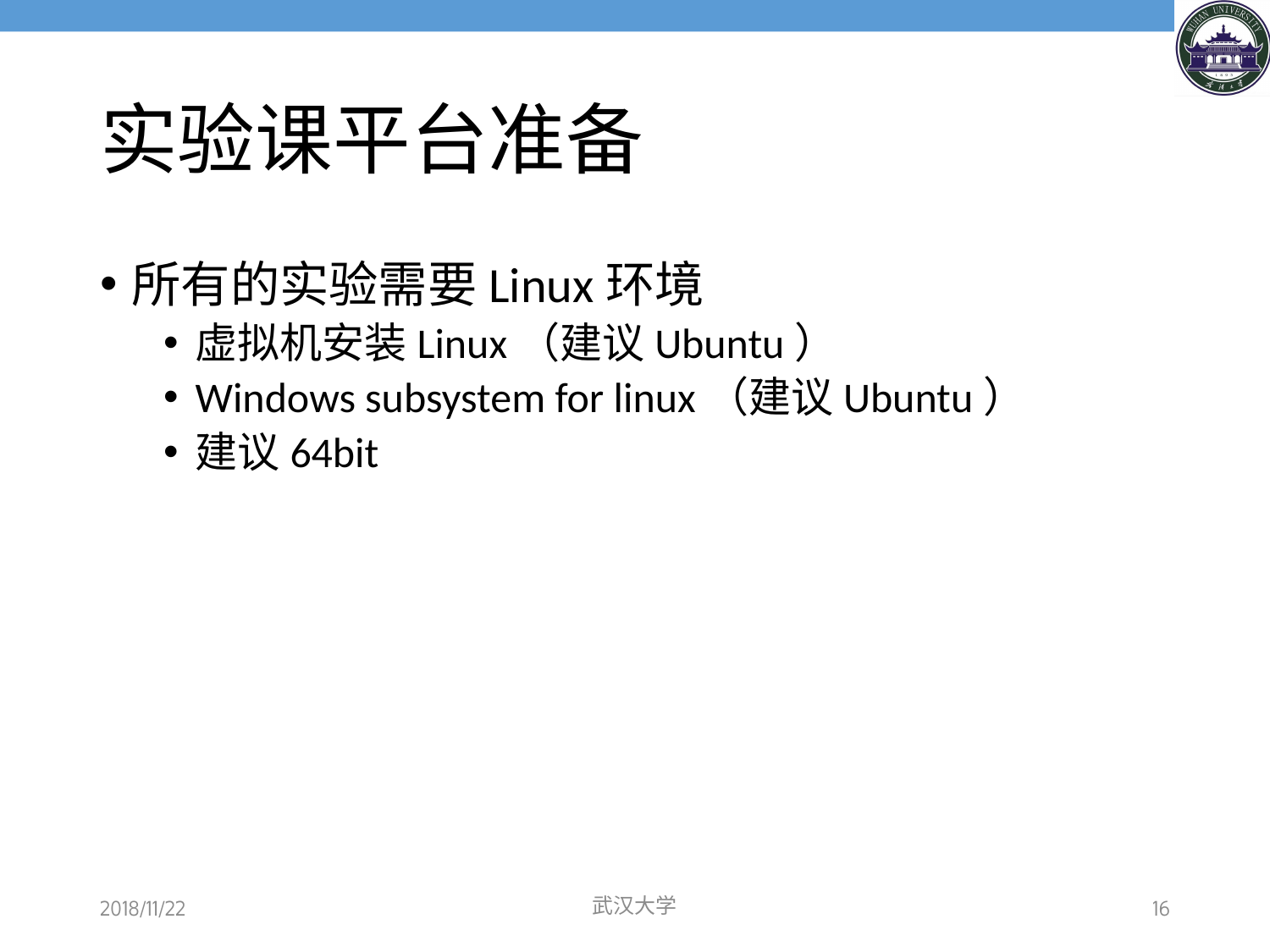

# 实验课平台准备
所有的实验需要Linux环境
虚拟机安装Linux（建议Ubuntu）
Windows subsystem for linux（建议Ubuntu）
建议64bit
2018/11/22
武汉大学
16